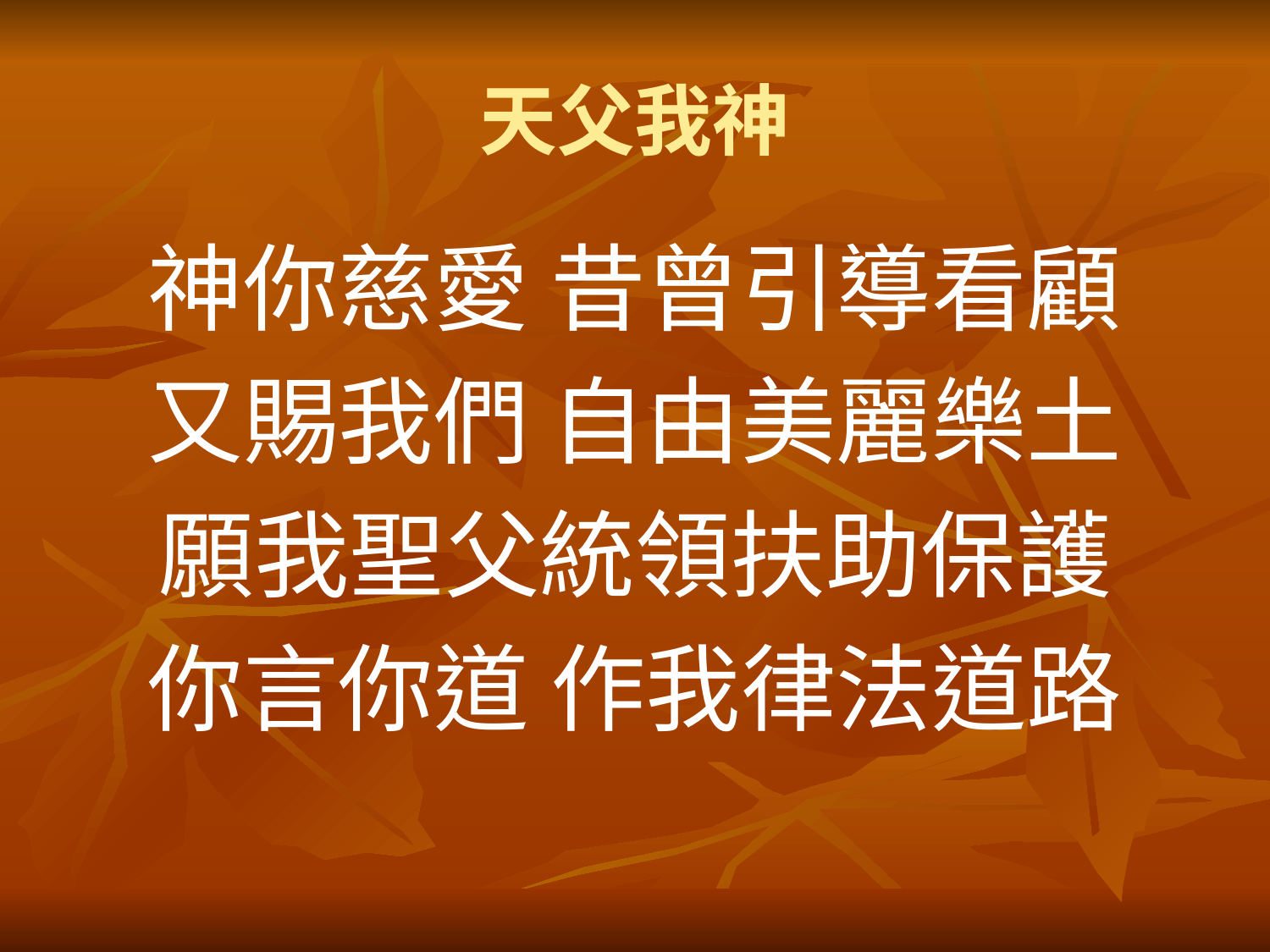

# 天父我神
神你慈愛 昔曾引導看顧
又賜我們 自由美麗樂土
願我聖父統領扶助保護
你言你道 作我律法道路